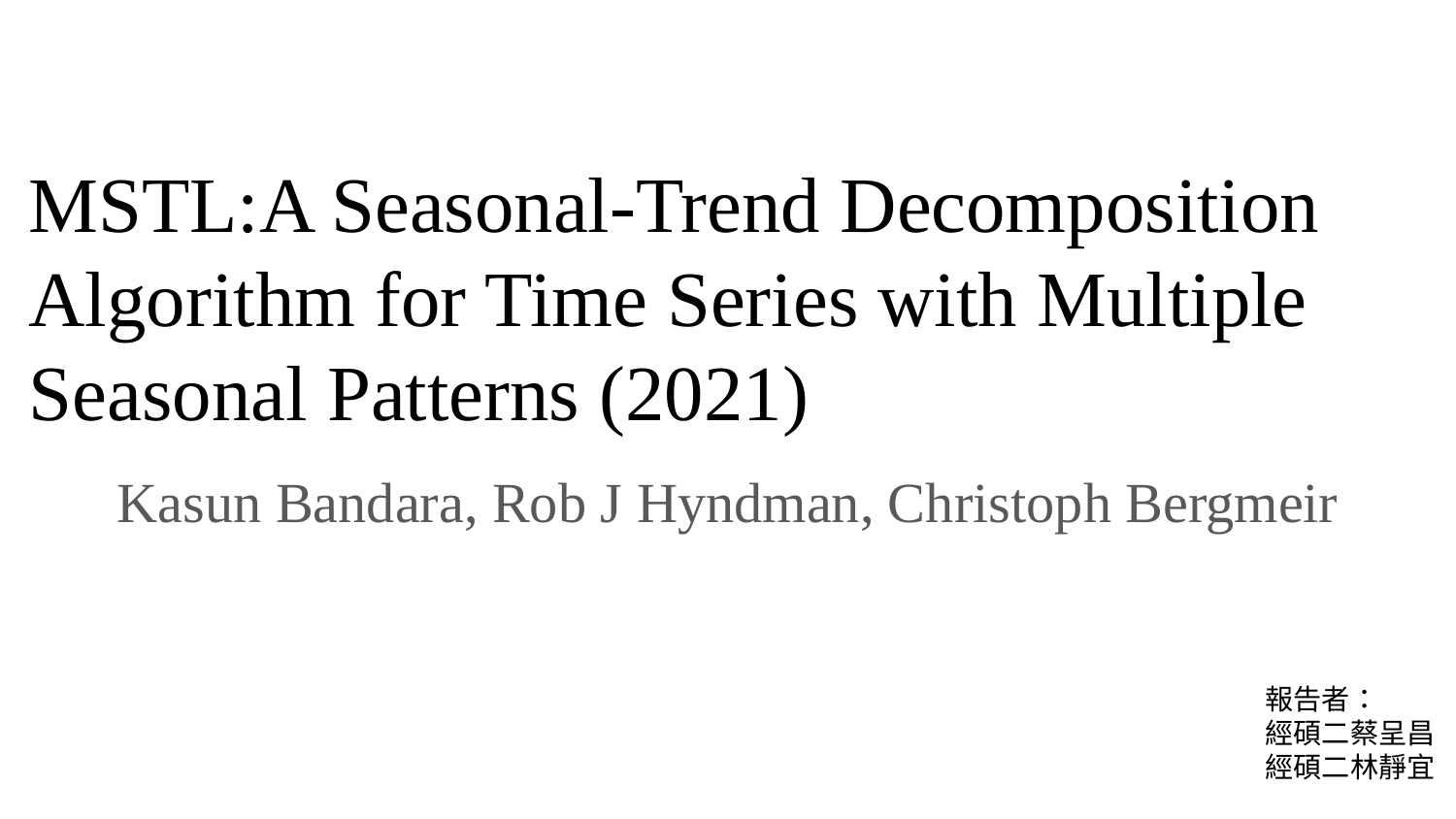

# MSTL:A Seasonal-Trend Decomposition Algorithm for Time Series with Multiple Seasonal Patterns (2021)
Kasun Bandara, Rob J Hyndman, Christoph Bergmeir
報告者：
經碩二蔡呈昌
經碩二林靜宜